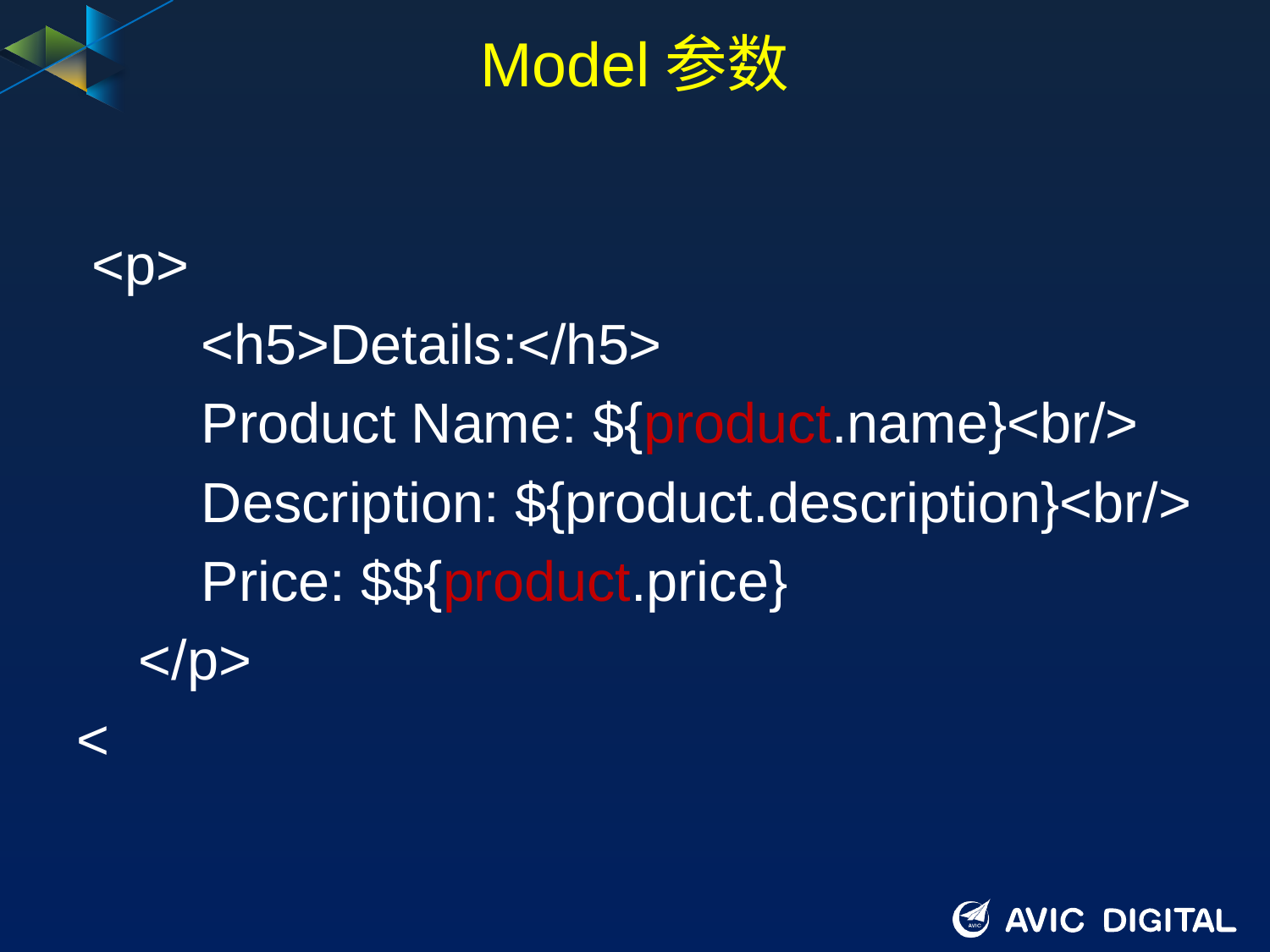

# Model参数
 <p>
        <h5>Details:</h5>
        Product Name: ${product.name}<br/>
        Description: ${product.description}<br/>
        Price: $${product.price}
    </p>
<